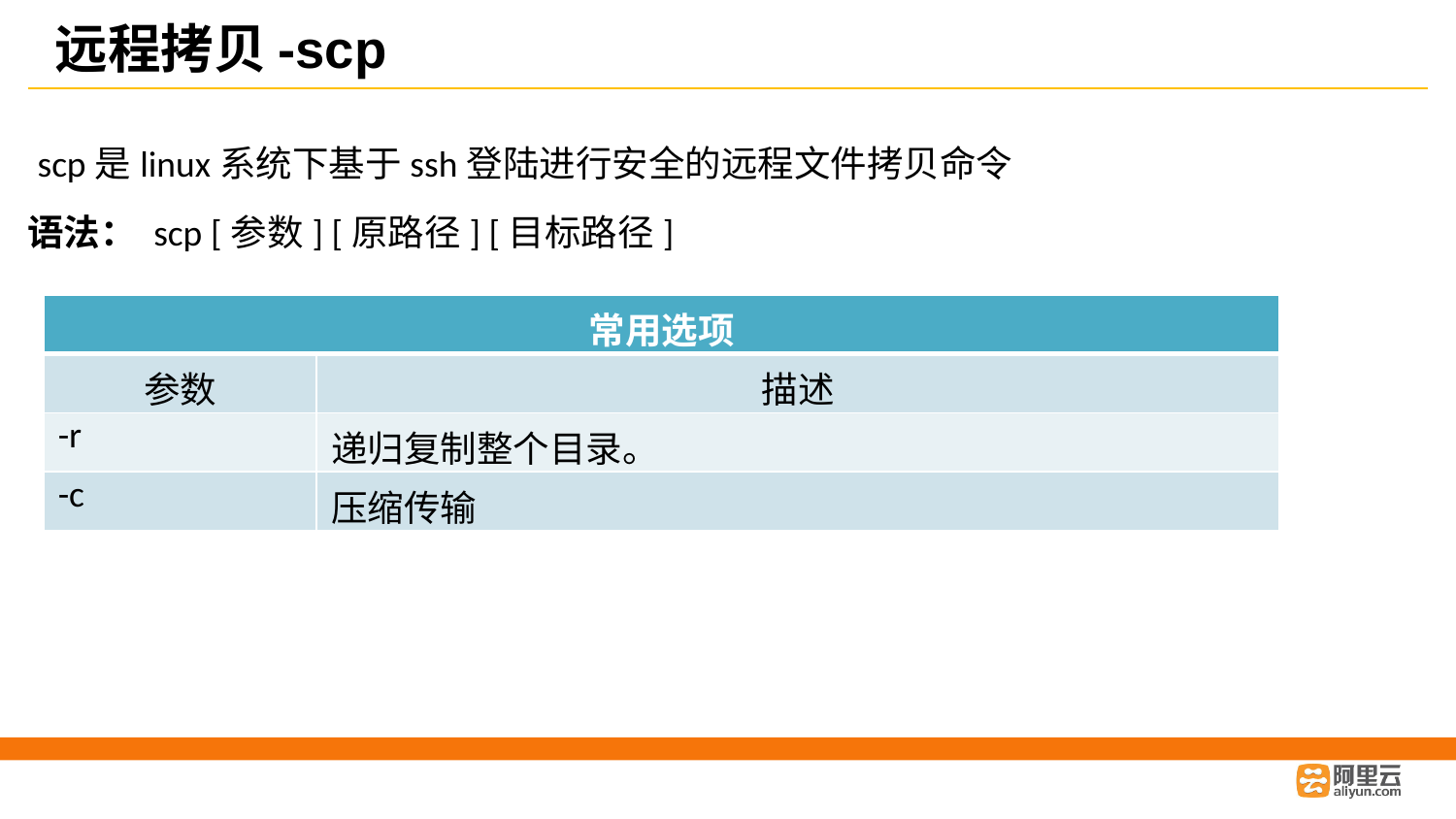

# 远程拷贝-scp
scp是linux系统下基于ssh登陆进行安全的远程文件拷贝命令
语法： scp [参数] [原路径] [目标路径]
| 常用选项 |  |
| --- | --- |
| 参数 | 描述 |
| -r | 递归复制整个目录。 |
| -c | 压缩传输 |